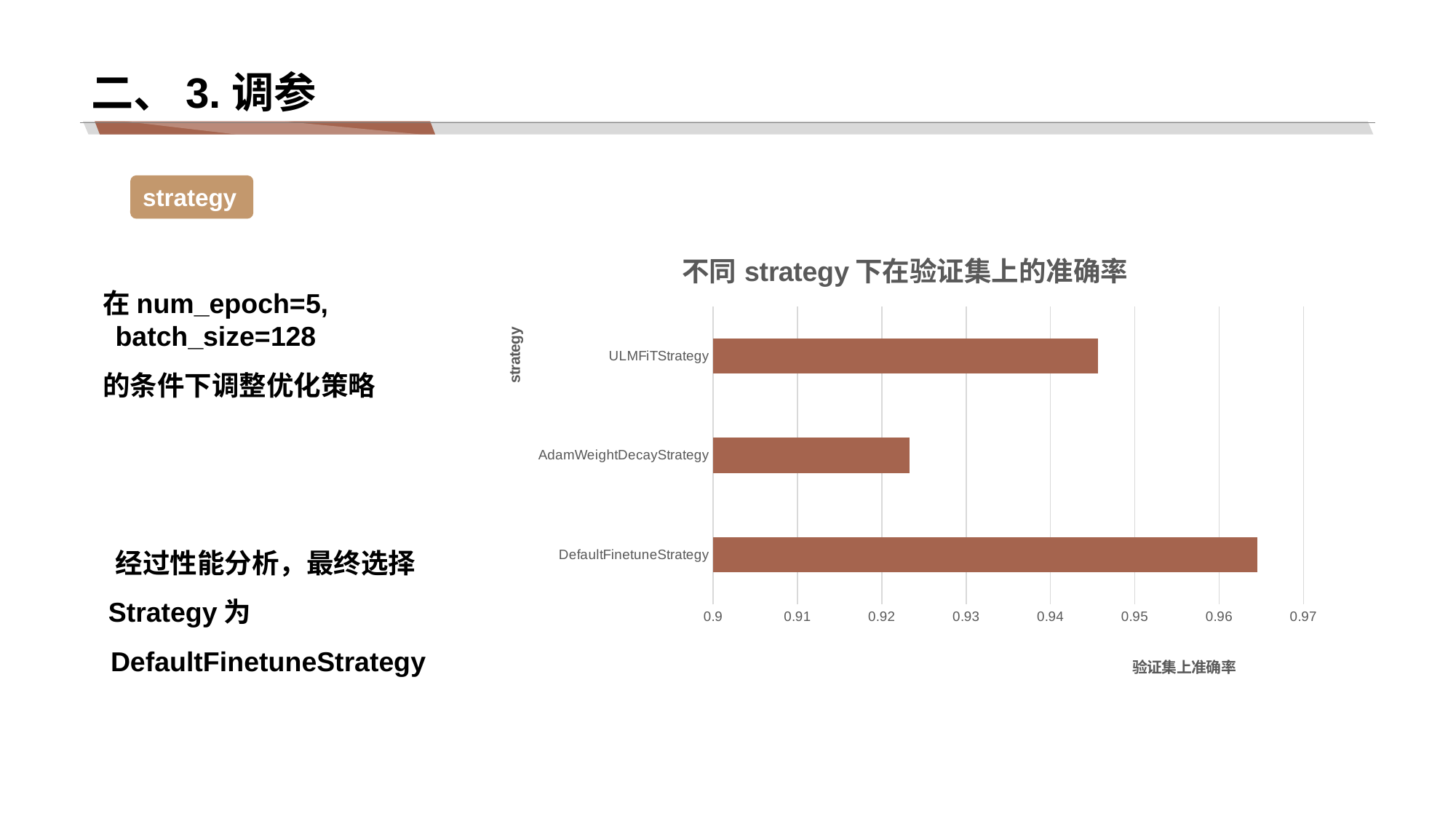

# 二、3.调参
strategy

### Chart: 不同strategy下在验证集上的准确率

| Category | 验证集上准确率 |
|---|---|
| DefaultFinetuneStrategy | 0.9645 |
| AdamWeightDecayStrategy | 0.9233 |
| ULMFiTStrategy | 0.9456 |
在num_epoch=5,
batch_size=128
          	的条件下调整优化策略
                 经过性能分析，最终选择
               Strategy为
          	 DefaultFinetuneStrategy